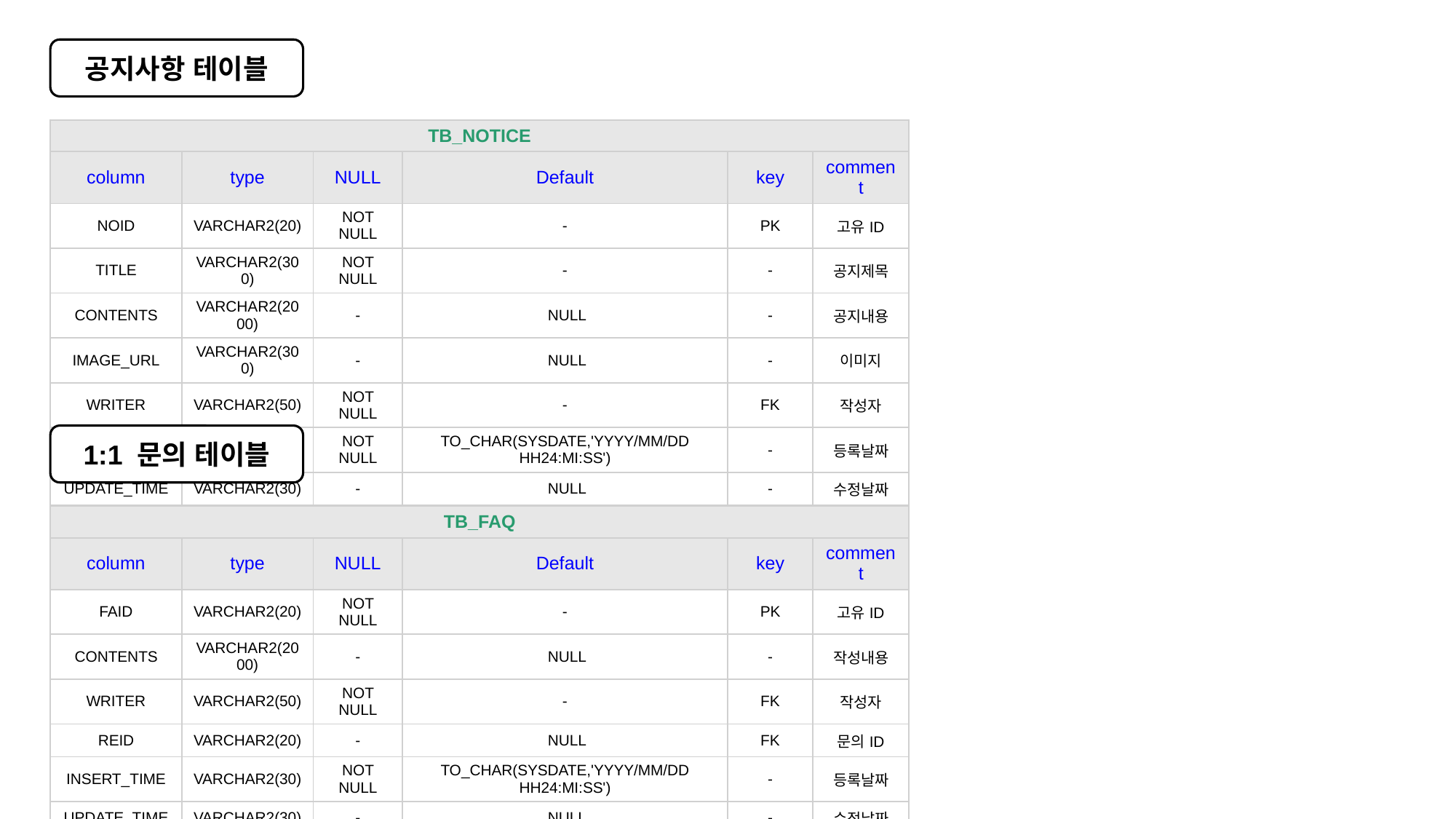

공지사항 테이블
| TB\_NOTICE |  |  |  |  |  |
| --- | --- | --- | --- | --- | --- |
| column | type | NULL | Default | key | comment |
| NOID | VARCHAR2(20) | NOT NULL | - | PK | 고유ID |
| TITLE | VARCHAR2(300) | NOT NULL | - | - | 공지제목 |
| CONTENTS | VARCHAR2(2000) | - | NULL | - | 공지내용 |
| IMAGE\_URL | VARCHAR2(300) | - | NULL | - | 이미지 |
| WRITER | VARCHAR2(50) | NOT NULL | - | FK | 작성자 |
| INSERT\_TIME | VARCHAR2(30) | NOT NULL | TO\_CHAR(SYSDATE,'YYYY/MM/DD HH24:MI:SS') | - | 등록날짜 |
| UPDATE\_TIME | VARCHAR2(30) | - | NULL | - | 수정날짜 |
1:1 문의 테이블
| TB\_FAQ |  |  |  |  |  |
| --- | --- | --- | --- | --- | --- |
| column | type | NULL | Default | key | comment |
| FAID | VARCHAR2(20) | NOT NULL | - | PK | 고유ID |
| CONTENTS | VARCHAR2(2000) | - | NULL | - | 작성내용 |
| WRITER | VARCHAR2(50) | NOT NULL | - | FK | 작성자 |
| REID | VARCHAR2(20) | - | NULL | FK | 문의ID |
| INSERT\_TIME | VARCHAR2(30) | NOT NULL | TO\_CHAR(SYSDATE,'YYYY/MM/DD HH24:MI:SS') | - | 등록날짜 |
| UPDATE\_TIME | VARCHAR2(30) | - | NULL | - | 수정날짜 |